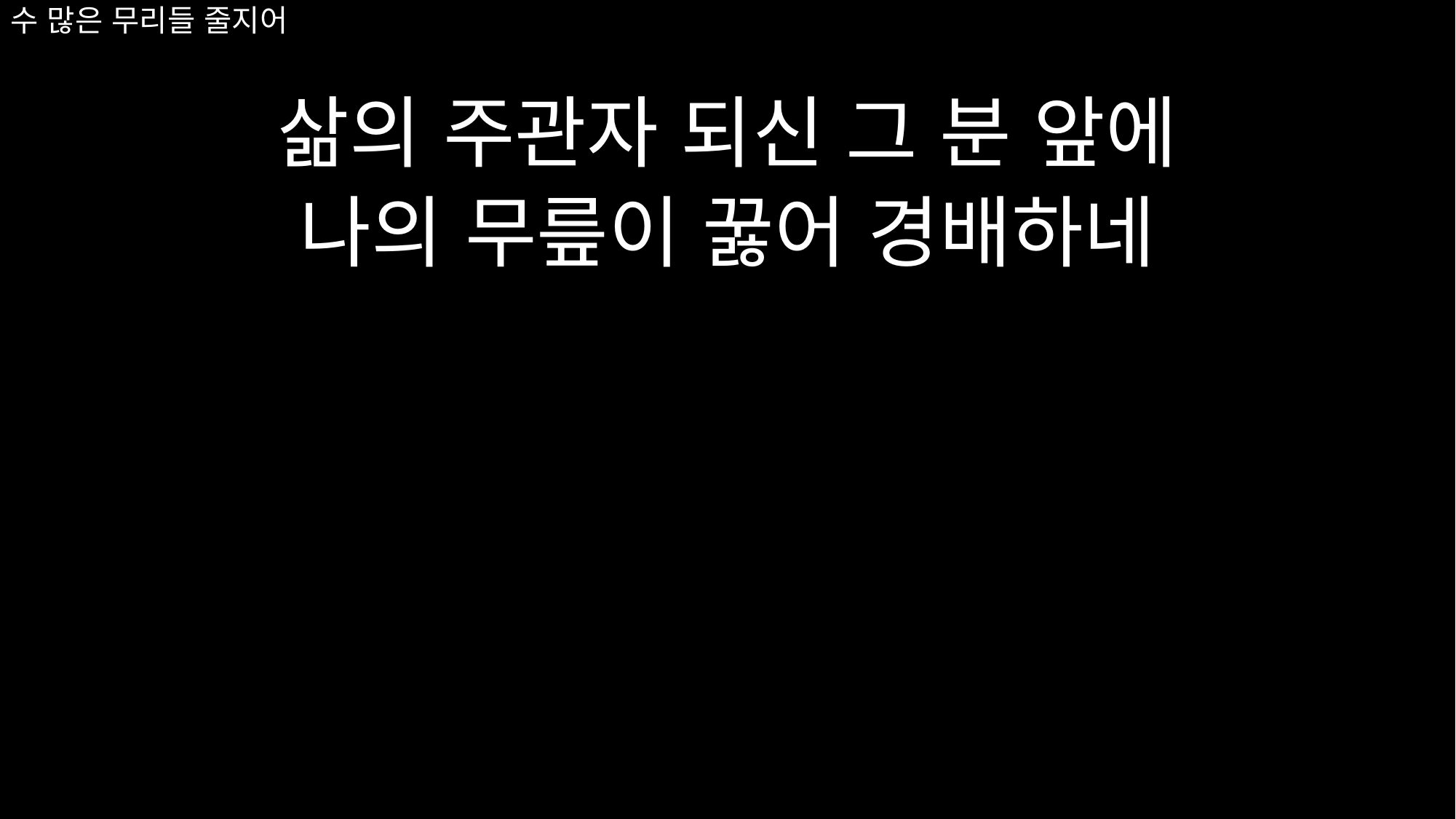

# 수 많은 무리들 줄지어
삶의 주관자 되신 그 분 앞에
나의 무릎이 꿇어 경배하네